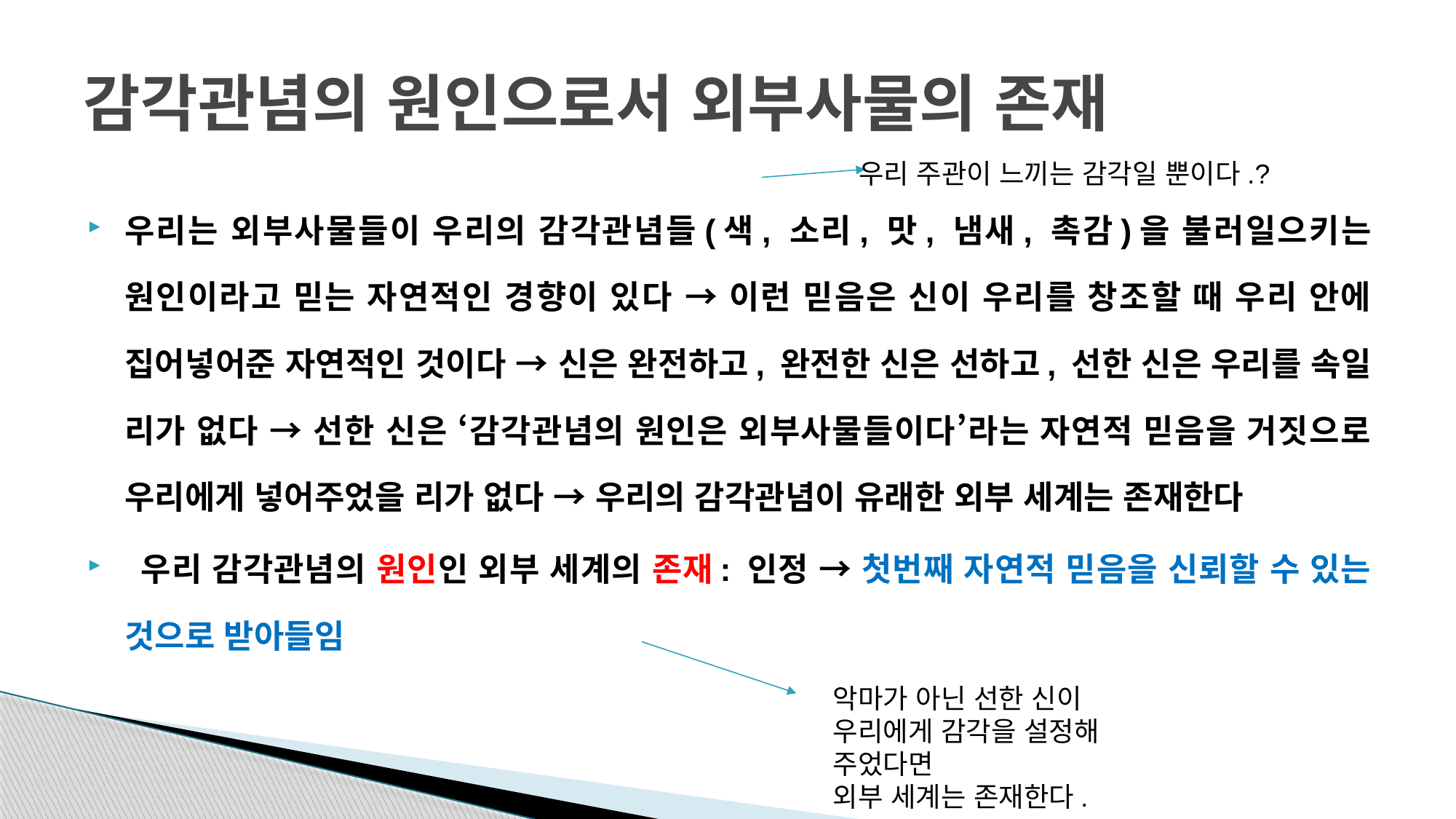

# 감각관념의 원인으로서 외부사물의 존재
우리 주관이 느끼는 감각일 뿐이다.?
우리는 외부사물들이 우리의 감각관념들(색, 소리, 맛, 냄새, 촉감)을 불러일으키는 원인이라고 믿는 자연적인 경향이 있다 → 이런 믿음은 신이 우리를 창조할 때 우리 안에 집어넣어준 자연적인 것이다 → 신은 완전하고, 완전한 신은 선하고, 선한 신은 우리를 속일 리가 없다 → 선한 신은 ‘감각관념의 원인은 외부사물들이다’라는 자연적 믿음을 거짓으로 우리에게 넣어주었을 리가 없다 → 우리의 감각관념이 유래한 외부 세계는 존재한다
 우리 감각관념의 원인인 외부 세계의 존재: 인정 → 첫번째 자연적 믿음을 신뢰할 수 있는 것으로 받아들임

악마가 아닌 선한 신이 우리에게 감각을 설정해 주었다면
외부 세계는 존재한다.